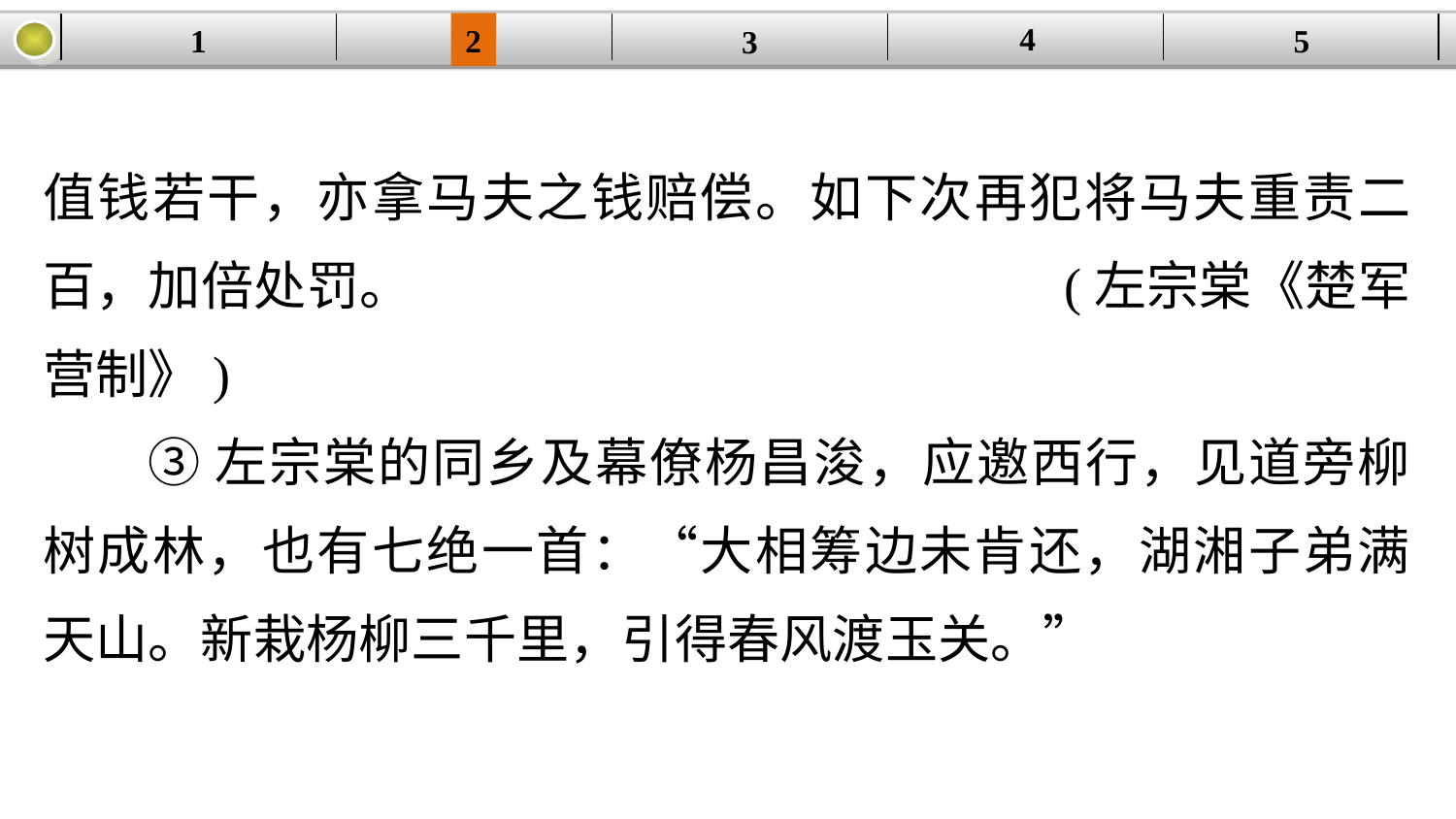

4

1
2
5
|  |  |  |  |  |
| --- | --- | --- | --- | --- |
3

值钱若干，亦拿马夫之钱赔偿。如下次再犯将马夫重责二百，加倍处罚。					(左宗棠《楚军营制》)
③左宗棠的同乡及幕僚杨昌浚，应邀西行，见道旁柳树成林，也有七绝一首：“大相筹边未肯还，湖湘子弟满天山。新栽杨柳三千里，引得春风渡玉关。”